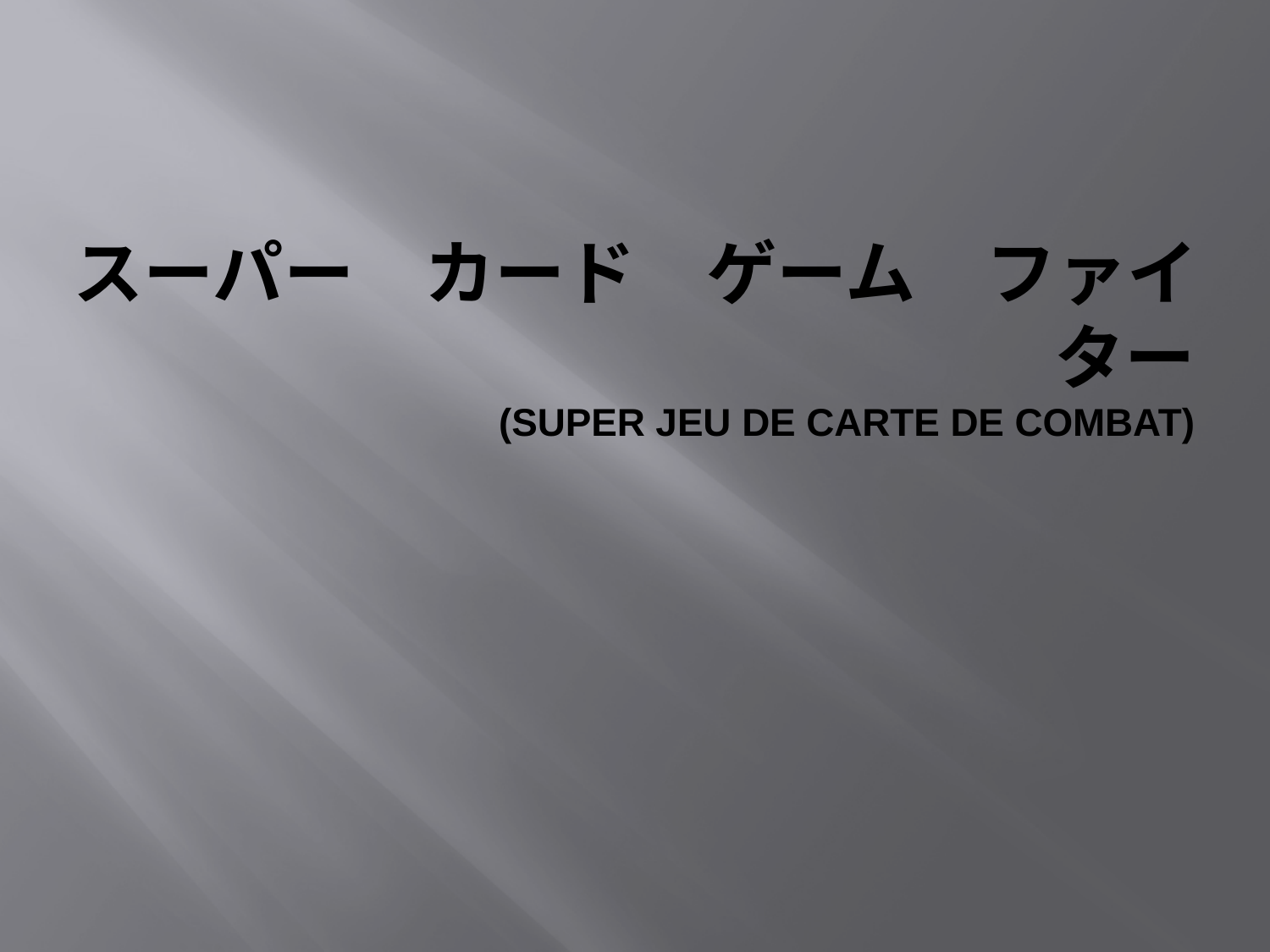

# スーパー　カード　ゲーム　ファイター (super jeu de carte de combat)